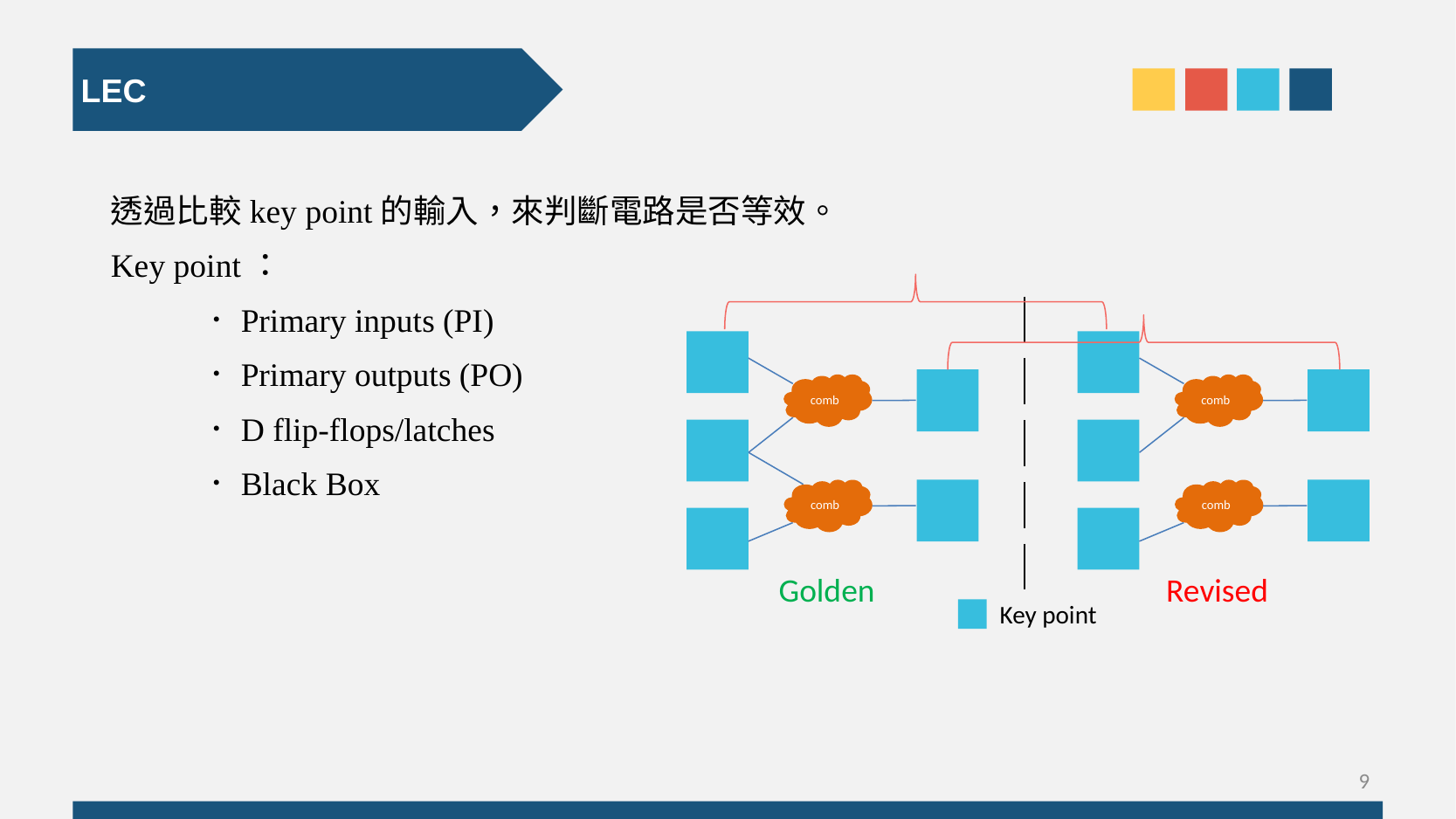

LEC

透過比較key point的輸入，來判斷電路是否等效。
Key point：
           ．Primary inputs (PI)
           ．Primary outputs (PO)
           ．D flip-flops/latches
           ．Black Box

comb
comb

comb

comb

Golden
Revised
Key point

9